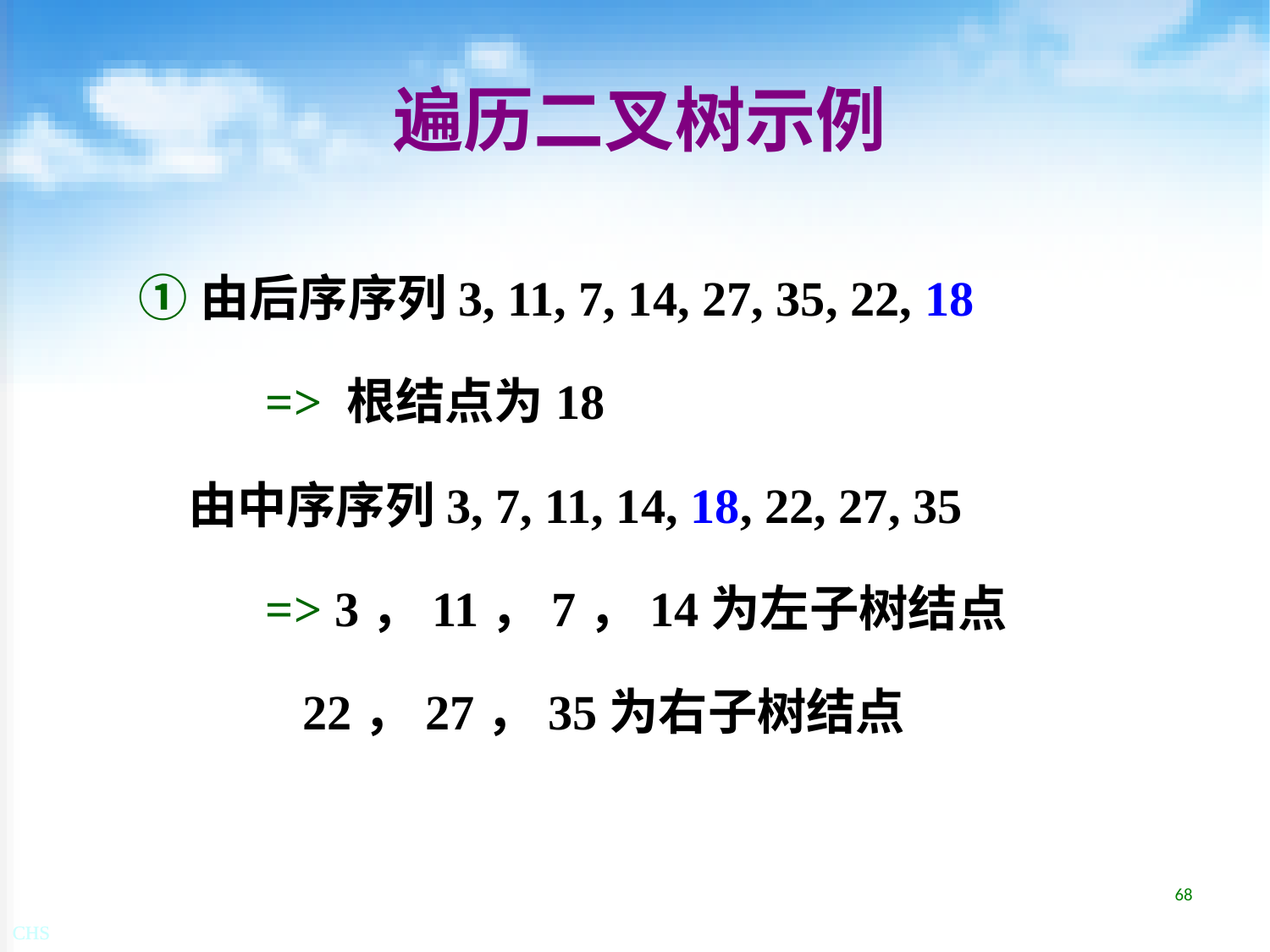

# 遍历二叉树示例
①由后序序列3, 11, 7, 14, 27, 35, 22, 18
	=> 根结点为18
　由中序序列3, 7, 11, 14, 18, 22, 27, 35
	=> 3，11，7，14为左子树结点
	   22，27，35为右子树结点
68